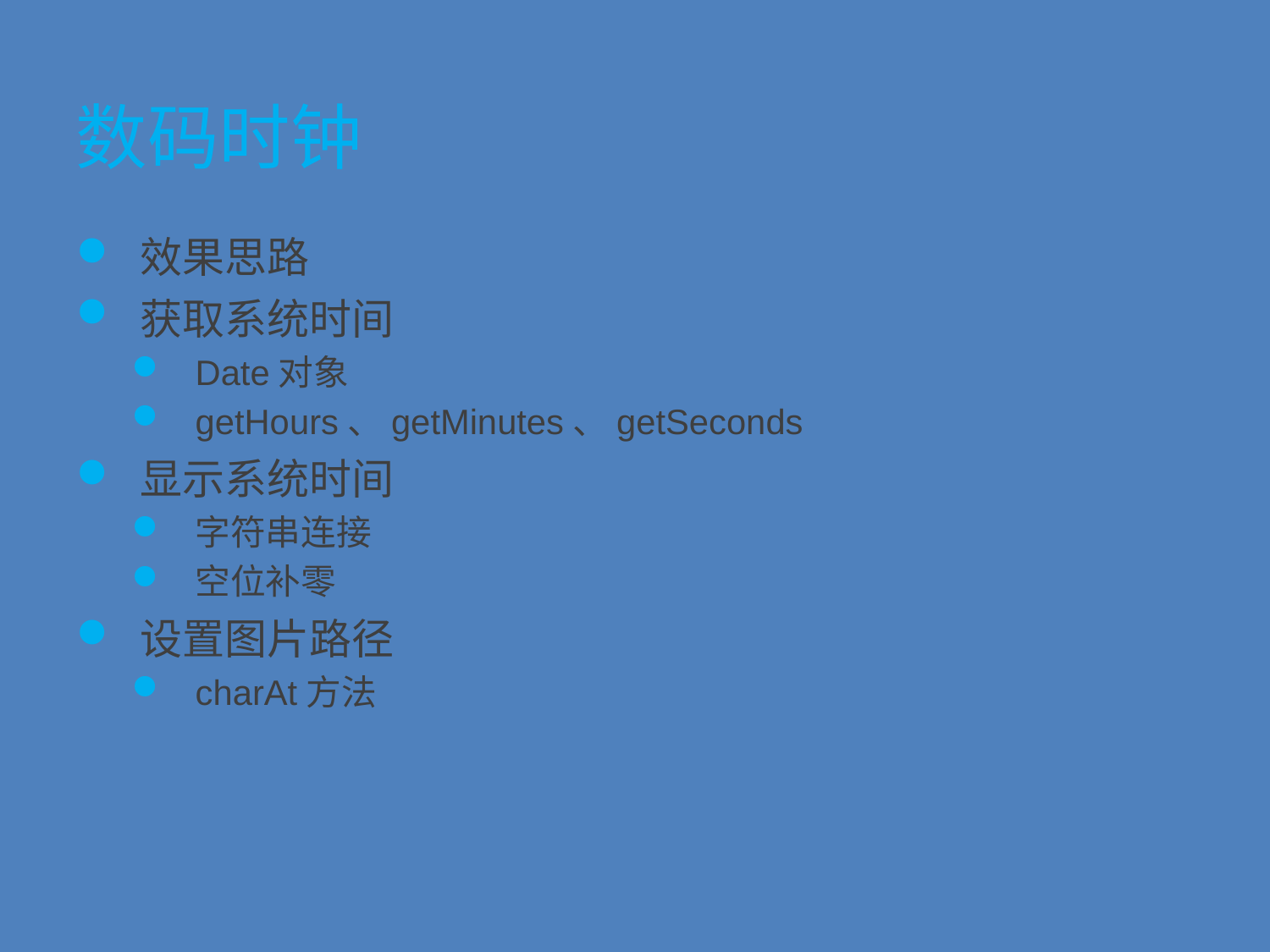

# 数码时钟
效果思路
获取系统时间
Date对象
getHours、getMinutes、getSeconds
显示系统时间
字符串连接
空位补零
设置图片路径
charAt方法